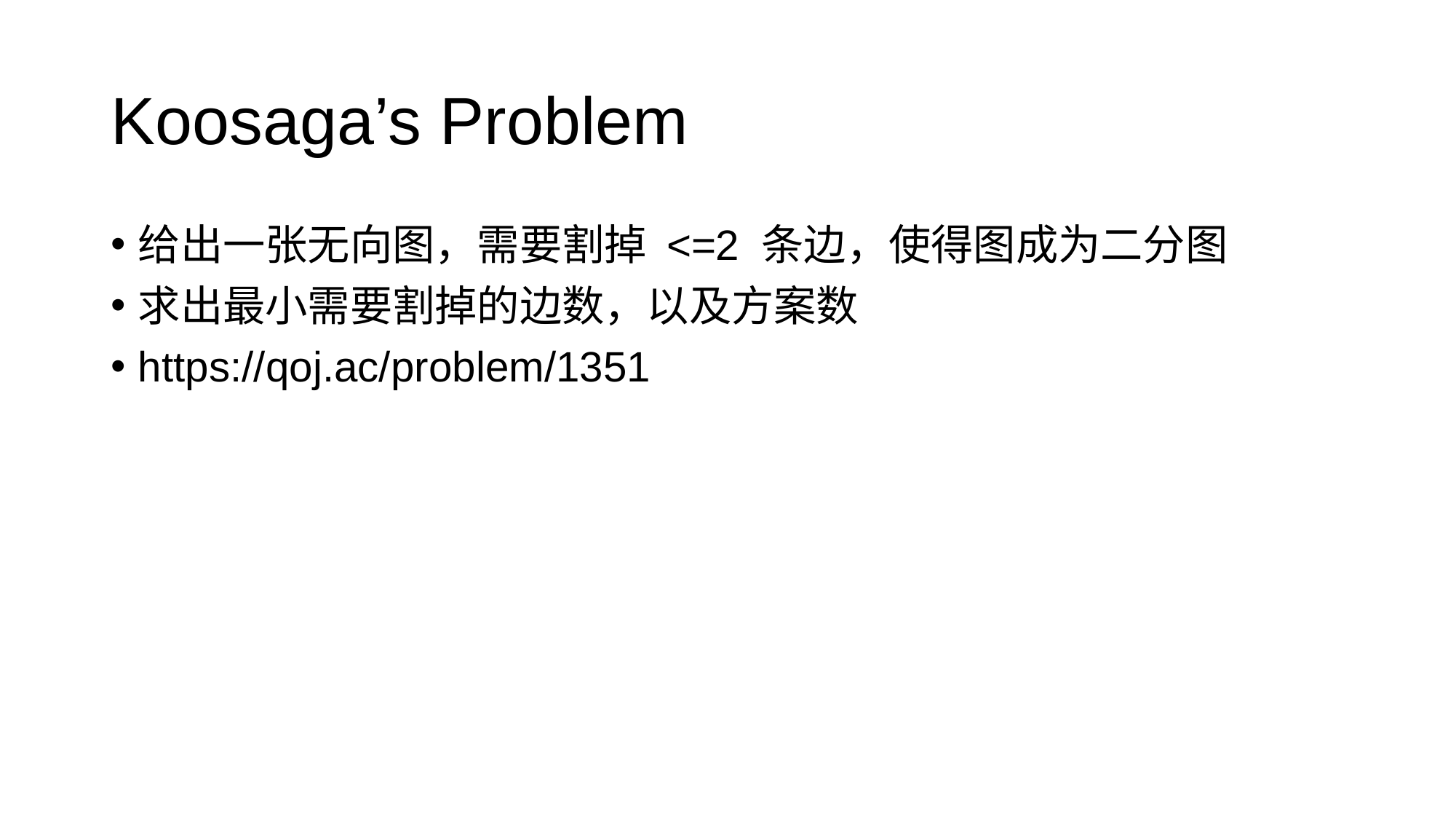

# Koosaga’s Problem
给出一张无向图，需要割掉 <=2 条边，使得图成为二分图
求出最小需要割掉的边数，以及方案数
https://qoj.ac/problem/1351